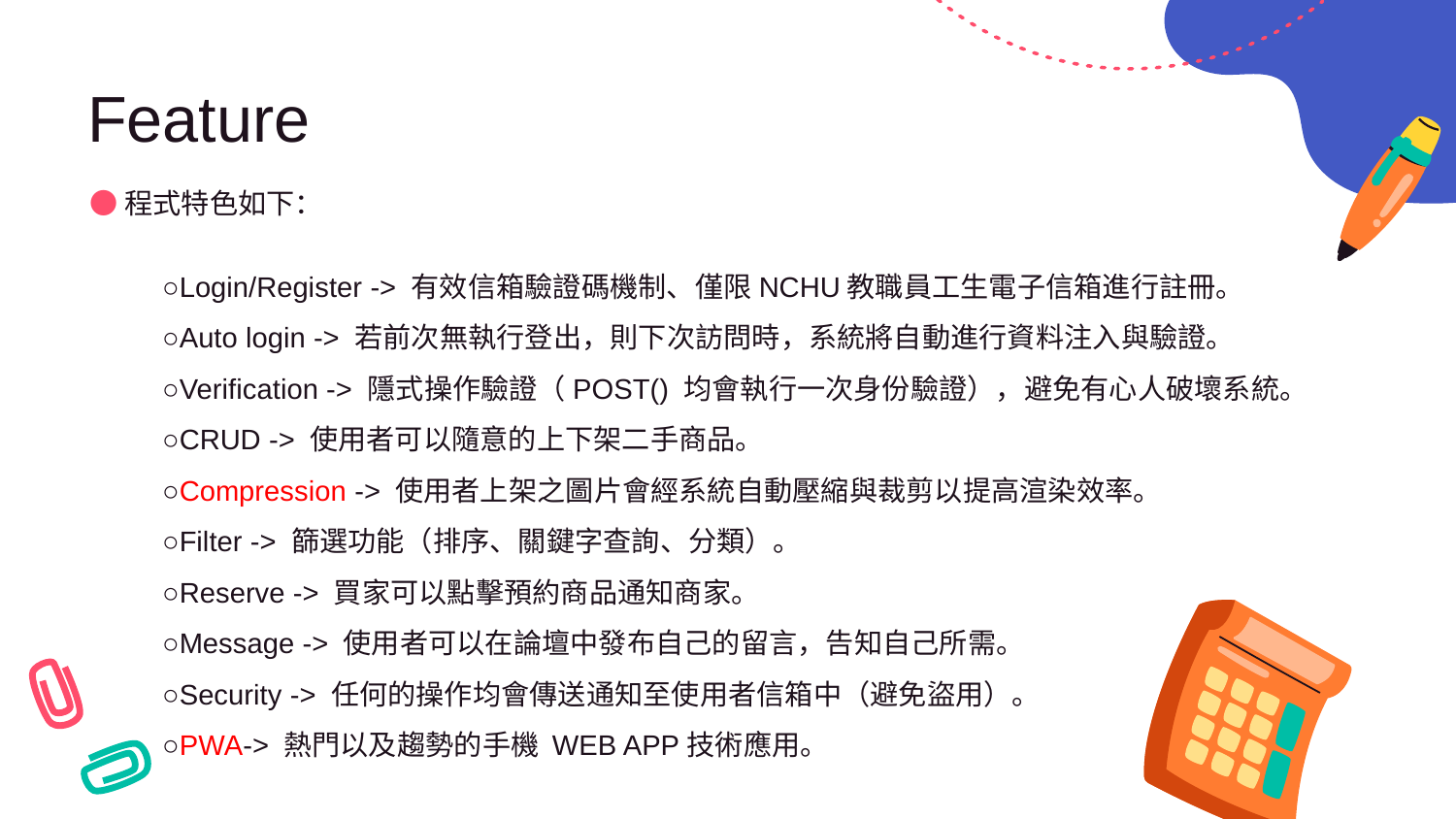

# Feature
●程式特色如下：
○Login/Register -> 有效信箱驗證碼機制、僅限NCHU教職員工生電子信箱進行註冊。
○Auto login -> 若前次無執行登出，則下次訪問時，系統將自動進行資料注入與驗證。
○Verification -> 隱式操作驗證（POST() 均會執行一次身份驗證），避免有心人破壞系統。
○CRUD -> 使用者可以隨意的上下架二手商品。
○Compression -> 使用者上架之圖片會經系統自動壓縮與裁剪以提高渲染效率。
○Filter -> 篩選功能（排序、關鍵字查詢、分類）。
○Reserve -> 買家可以點擊預約商品通知商家。
○Message -> 使用者可以在論壇中發布自己的留言，告知自己所需。
○Security -> 任何的操作均會傳送通知至使用者信箱中（避免盜用）。
○PWA-> 熱門以及趨勢的手機 WEB APP技術應用。